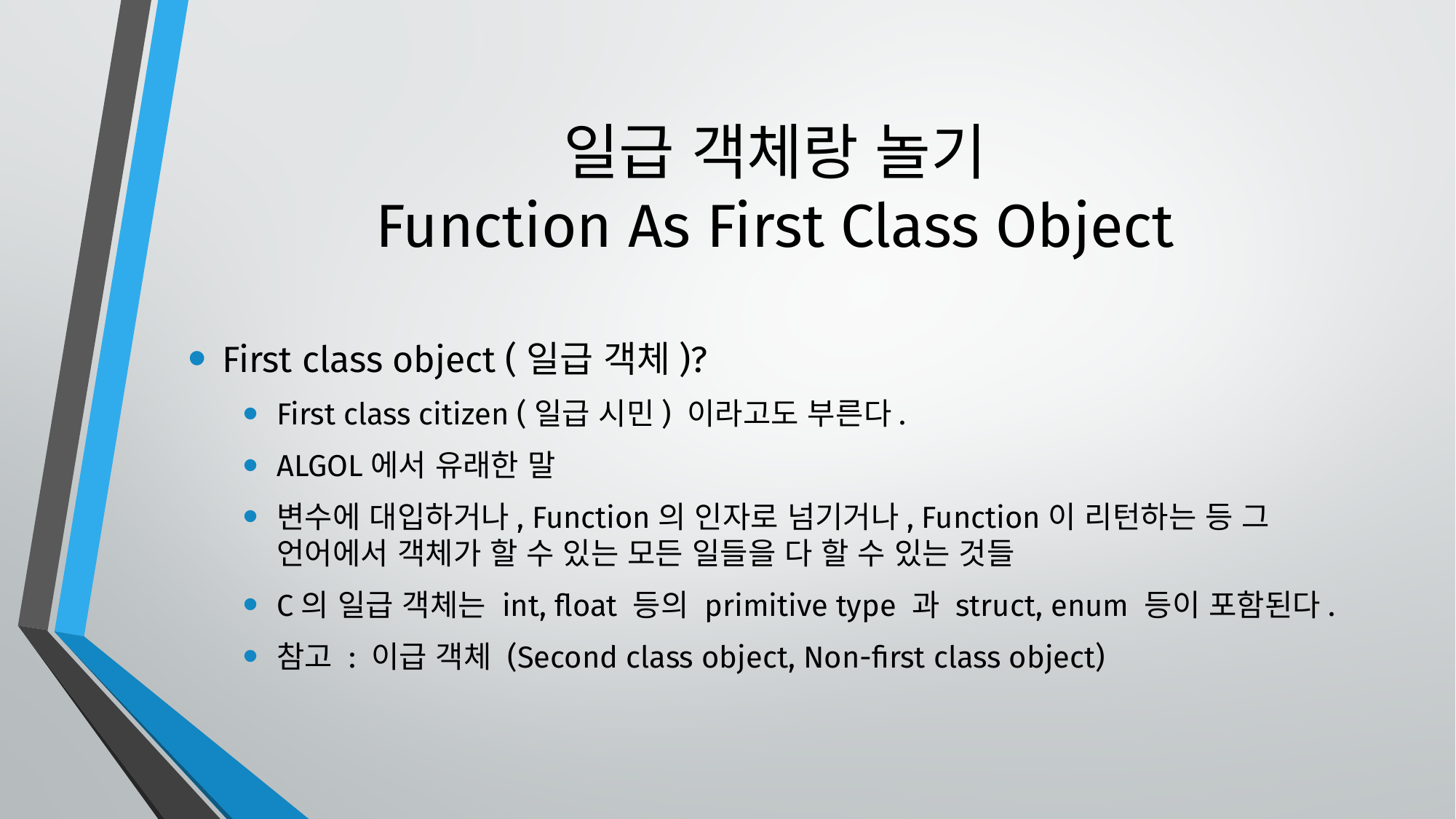

# 일급 객체랑 놀기 Function As First Class Object
First class object (일급 객체)?
First class citizen (일급 시민) 이라고도 부른다.
ALGOL에서 유래한 말
변수에 대입하거나, Function의 인자로 넘기거나, Function이 리턴하는 등 그 언어에서 객체가 할 수 있는 모든 일들을 다 할 수 있는 것들
C의 일급 객체는 int, float 등의 primitive type 과 struct, enum 등이 포함된다.
참고 : 이급 객체 (Second class object, Non-first class object)